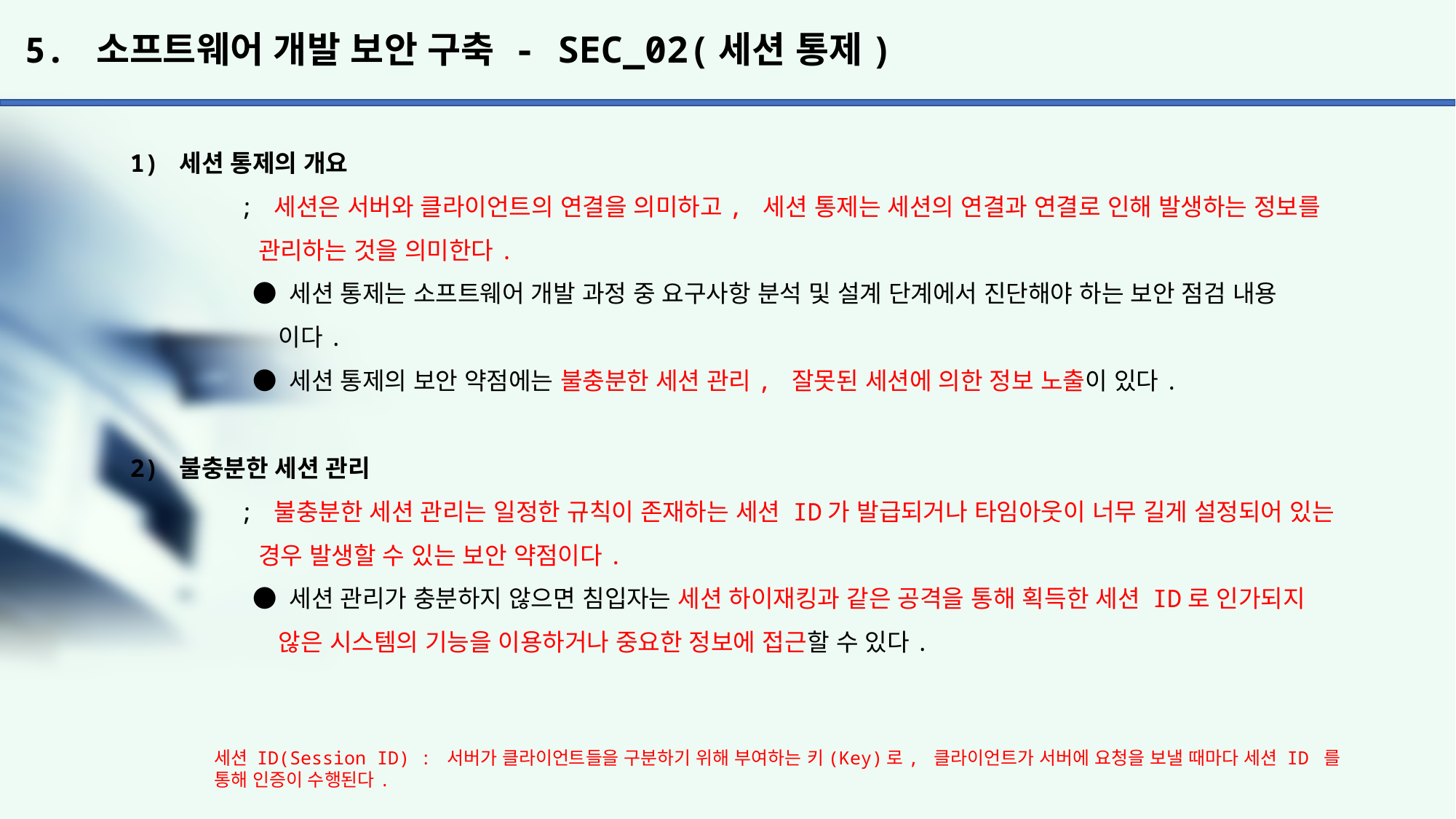

# 5. 소프트웨어 개발 보안 구축 - SEC_02(세션 통제)
1) 세션 통제의 개요
	; 세션은 서버와 클라이언트의 연결을 의미하고, 세션 통제는 세션의 연결과 연결로 인해 발생하는 정보를
	  관리하는 것을 의미한다.
	  ● 세션 통제는 소프트웨어 개발 과정 중 요구사항 분석 및 설계 단계에서 진단해야 하는 보안 점검 내용
	     이다.
	  ● 세션 통제의 보안 약점에는 불충분한 세션 관리, 잘못된 세션에 의한 정보 노출이 있다.

2) 불충분한 세션 관리
	; 불충분한 세션 관리는 일정한 규칙이 존재하는 세션 ID가 발급되거나 타임아웃이 너무 길게 설정되어 있는
	  경우 발생할 수 있는 보안 약점이다.
	  ● 세션 관리가 충분하지 않으면 침입자는 세션 하이재킹과 같은 공격을 통해 획득한 세션 ID로 인가되지
	     않은 시스템의 기능을 이용하거나 중요한 정보에 접근할 수 있다.
세션 ID(Session ID) : 서버가 클라이언트들을 구분하기 위해 부여하는 키(Key)로, 클라이언트가 서버에 요청을 보낼 때마다 세션 ID 를 통해 인증이 수행된다.